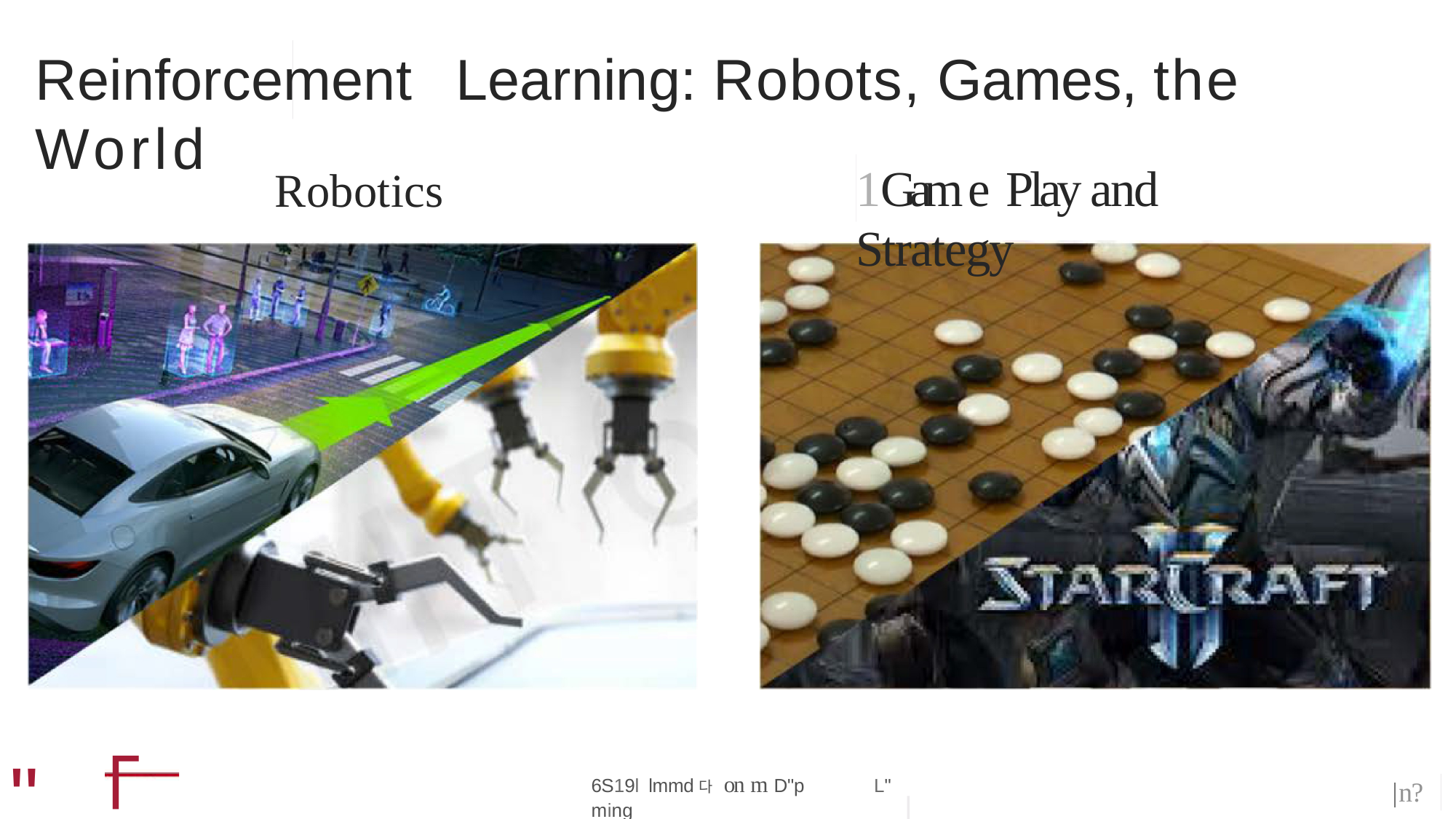

# Reinforcement	Learning: Robots, Games, the World

1Gam e Play and Strategy
Robotics

"「"	r ”

6S19l  lmmd다  on m D"p	L" ming
@ ,ntrotodceplc mning-COm	넬 @M|ID e e pLC라 nIng
|n?no,

：T 터：;짧lln.：ol：O：,gf